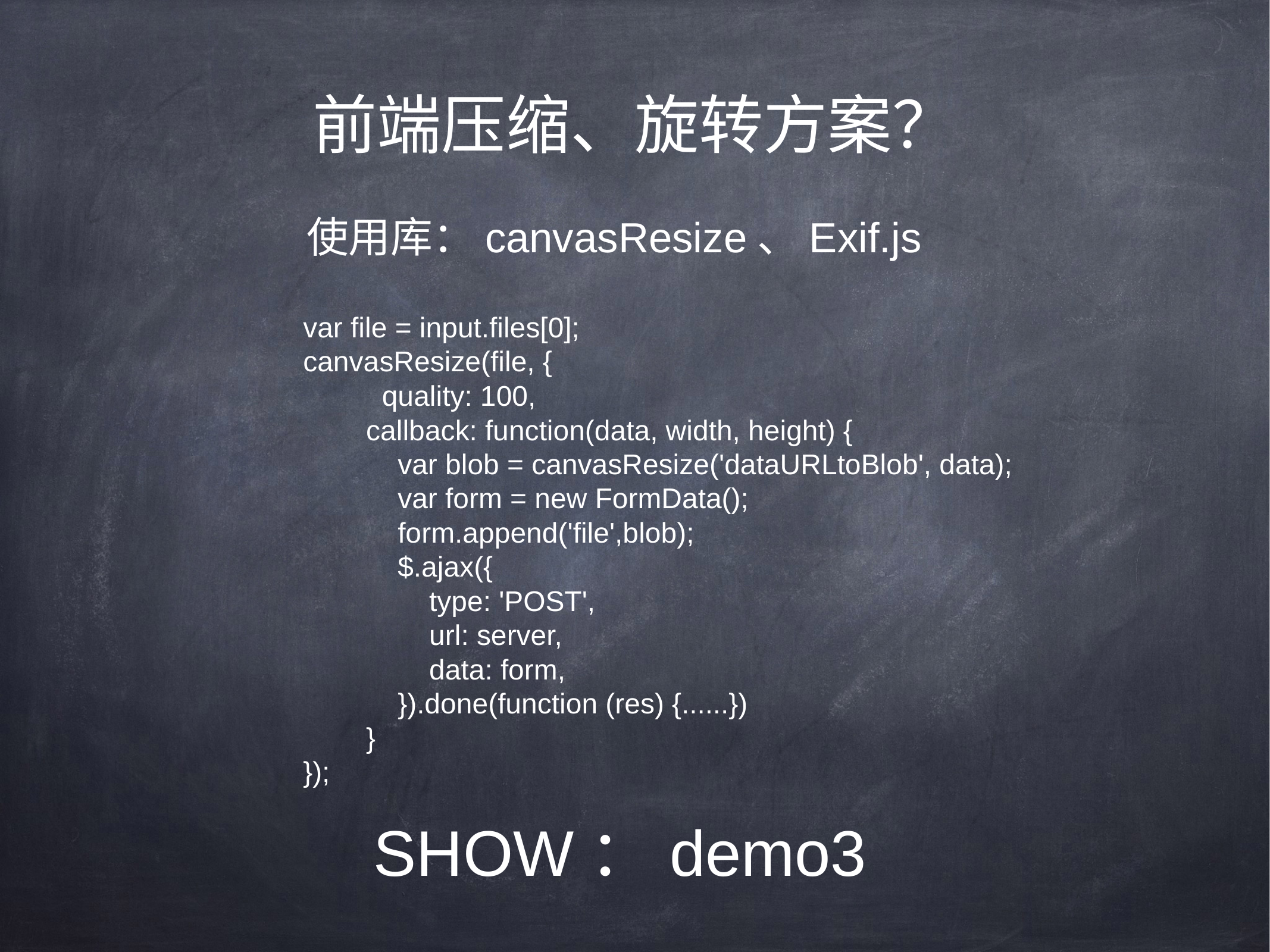

# 前端压缩、旋转方案？
使用库：canvasResize、Exif.js
var file = input.files[0];
canvasResize(file, {
          quality: 100,
        callback: function(data, width, height) {
            var blob = canvasResize('dataURLtoBlob', data);
            var form = new FormData();
            form.append('file',blob);
            $.ajax({
                type: 'POST',
                url: server,
                data: form,
            }).done(function (res) {......})
        }
});
SHOW：demo3